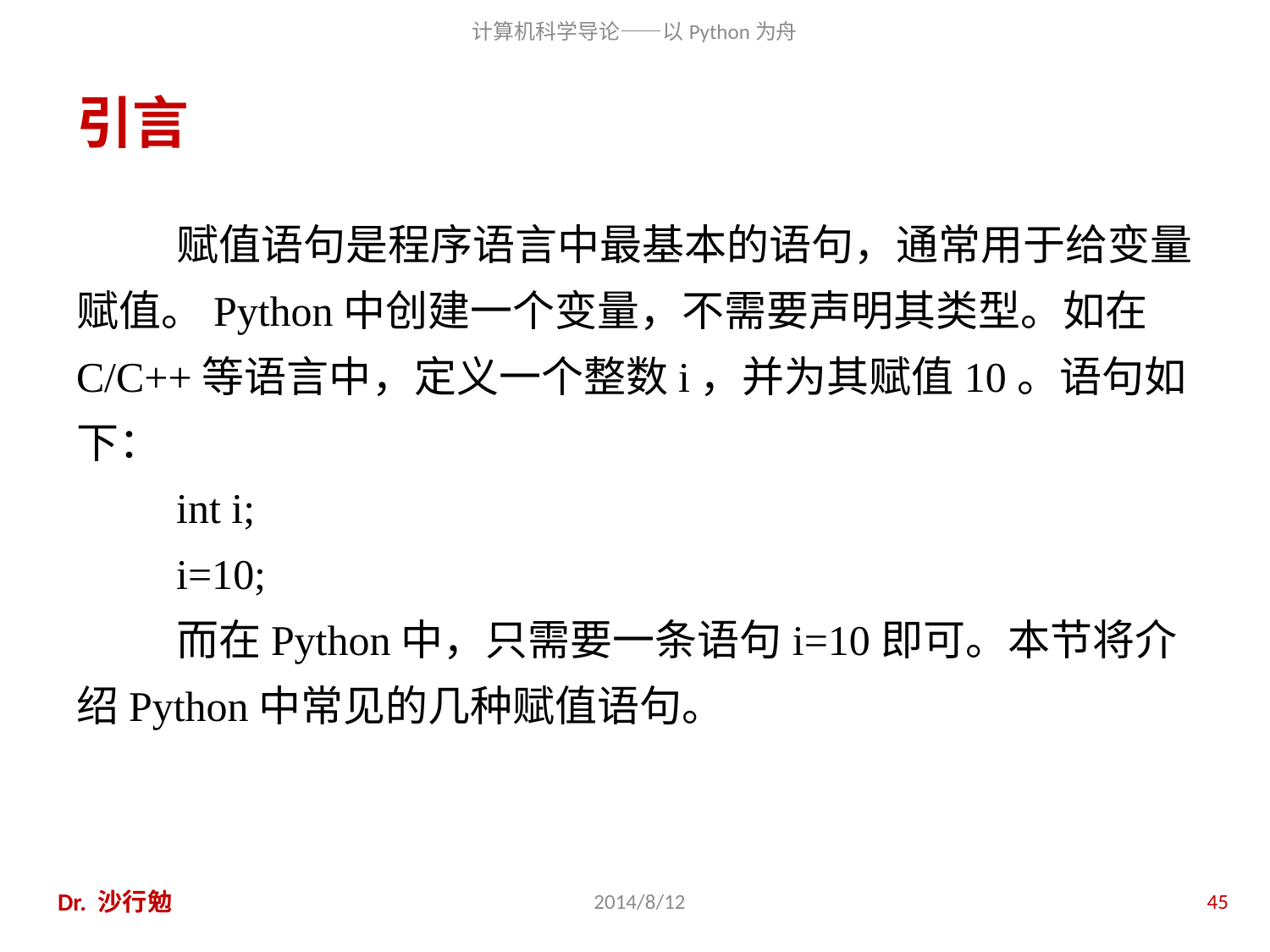

# 引言
赋值语句是程序语言中最基本的语句，通常用于给变量赋值。Python中创建一个变量，不需要声明其类型。如在C/C++等语言中，定义一个整数i，并为其赋值10。语句如下：
int i;
i=10;
而在Python中，只需要一条语句i=10即可。本节将介绍Python中常见的几种赋值语句。
Dr. 沙行勉
2014/8/12
45